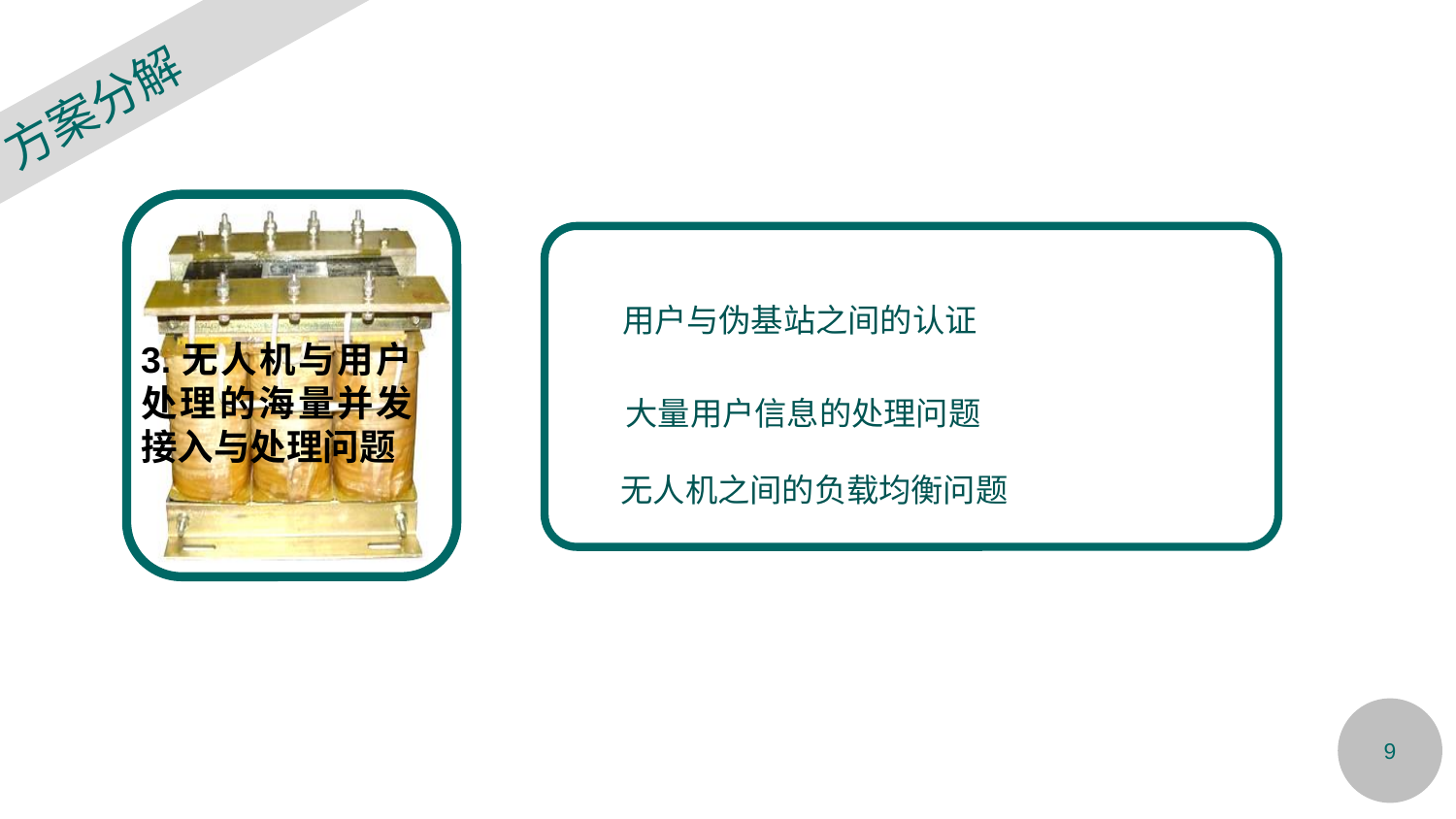

方案分解

用户与伪基站之间的认证
大量用户信息的处理问题

3.无人机与用户处理的海量并发接入与处理问题
无人机之间的负载均衡问题
9